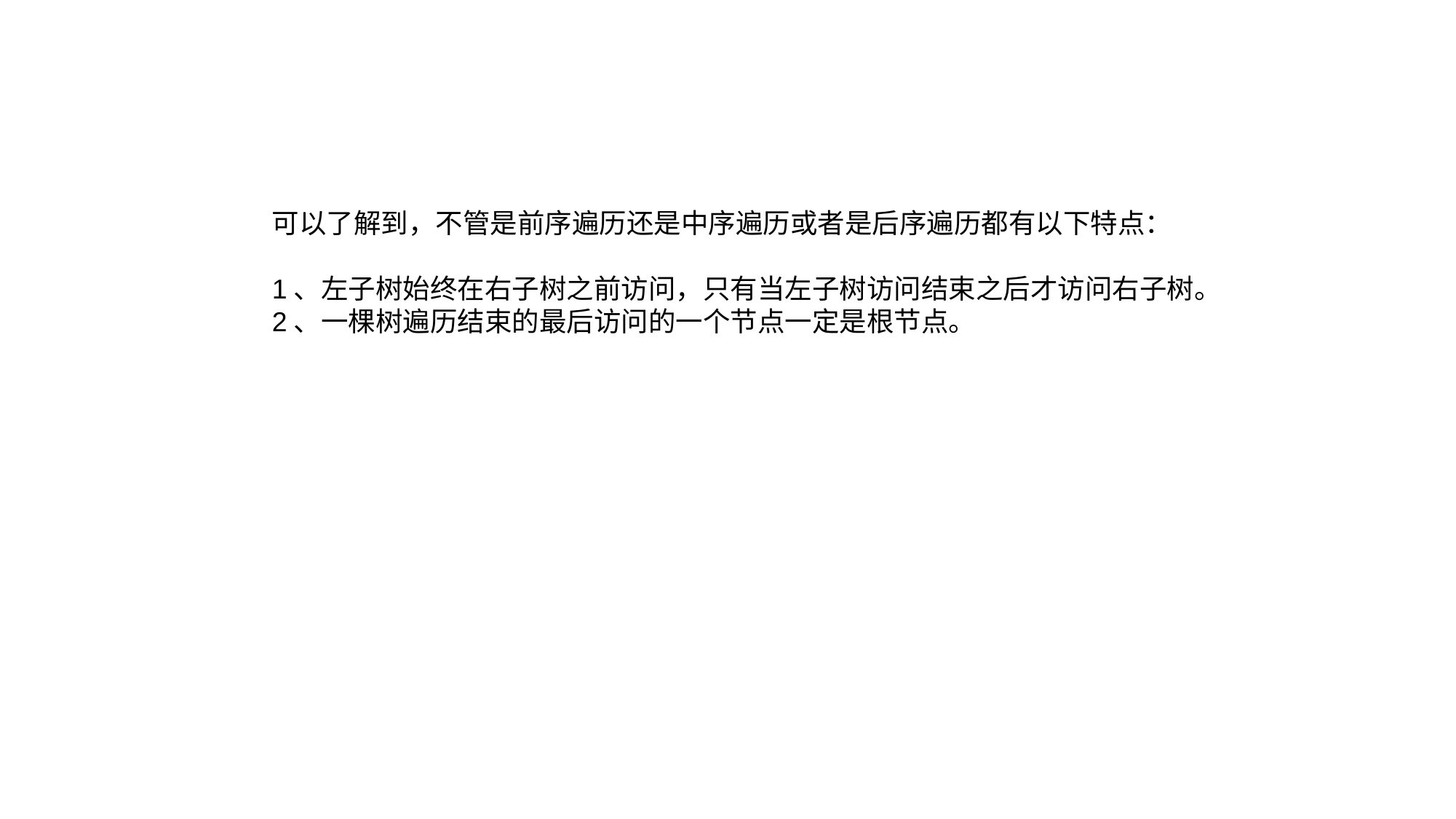

可以了解到，不管是前序遍历还是中序遍历或者是后序遍历都有以下特点：

1、左子树始终在右子树之前访问，只有当左子树访问结束之后才访问右子树。
2、一棵树遍历结束的最后访问的一个节点一定是根节点。